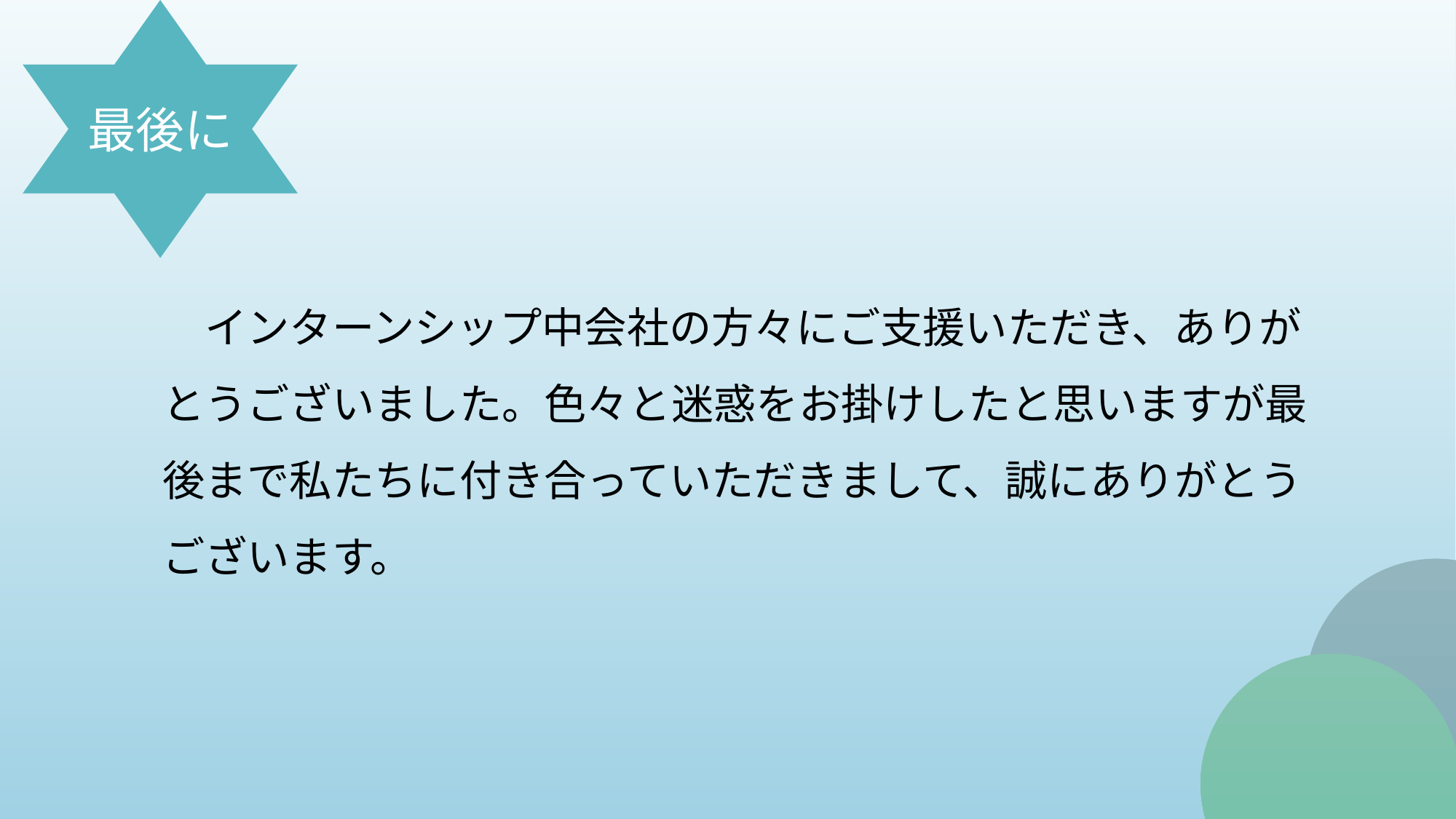

最後に
　インターンシップ中会社の方々にご支援いただき、ありがとうございました。色々と迷惑をお掛けしたと思いますが最後まで私たちに付き合っていただきまして、誠にありがとうございます。